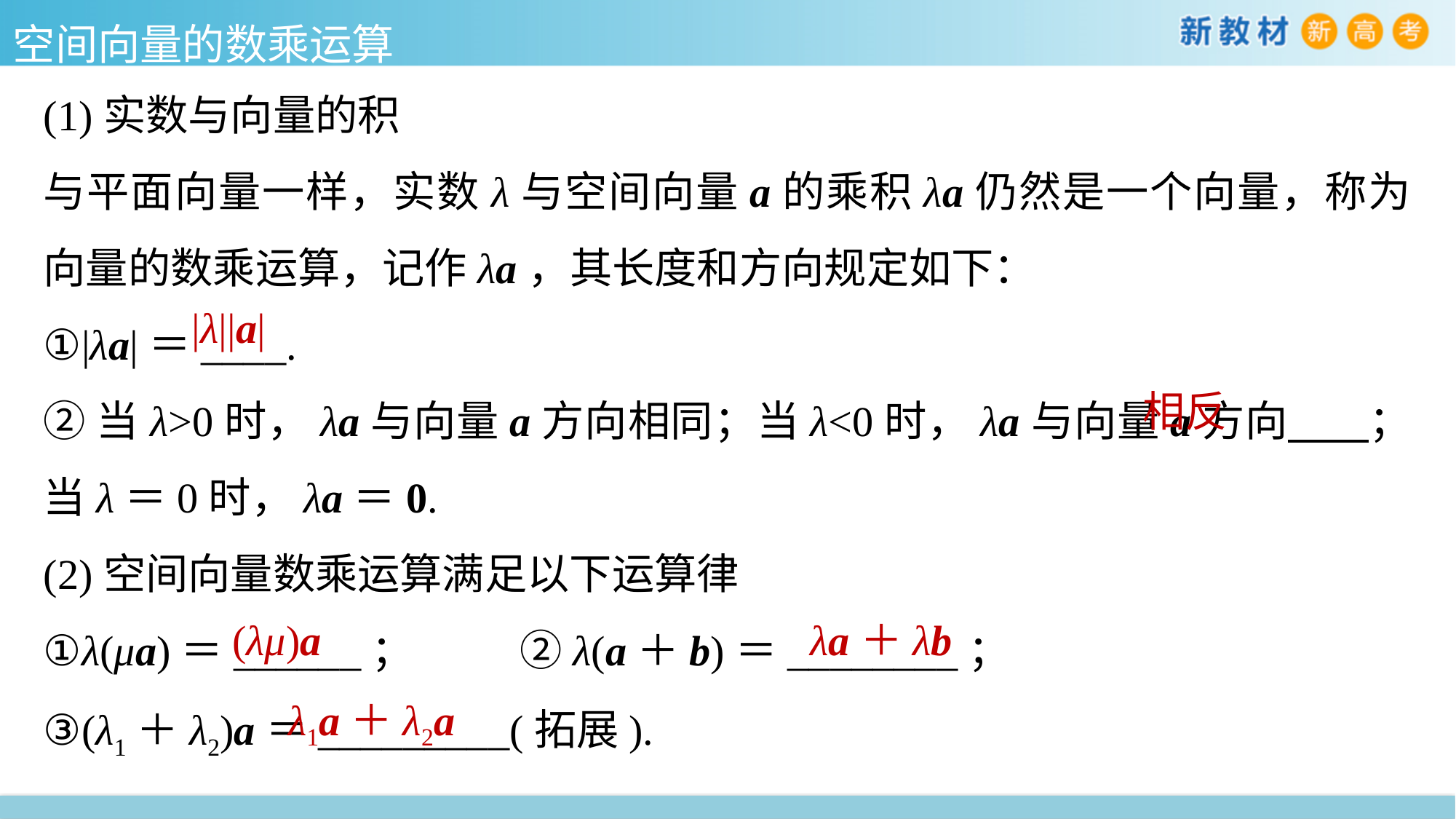

空间向量的数乘运算
(1)实数与向量的积
与平面向量一样，实数λ与空间向量a的乘积λa仍然是一个向量，称为向量的数乘运算，记作λa，其长度和方向规定如下：
①|λa|＝____.
②当λ>0时，λa与向量a方向相同；当λ<0时，λa与向量a方向        ；当λ＝0时，λa＝0.
(2)空间向量数乘运算满足以下运算律
①λ(μa)＝______；         ②λ(a＋b)＝________；
③(λ1＋λ2)a＝_________(拓展).
|λ||a|
相反
(λμ)a
λa＋λb
λ1a＋λ2a